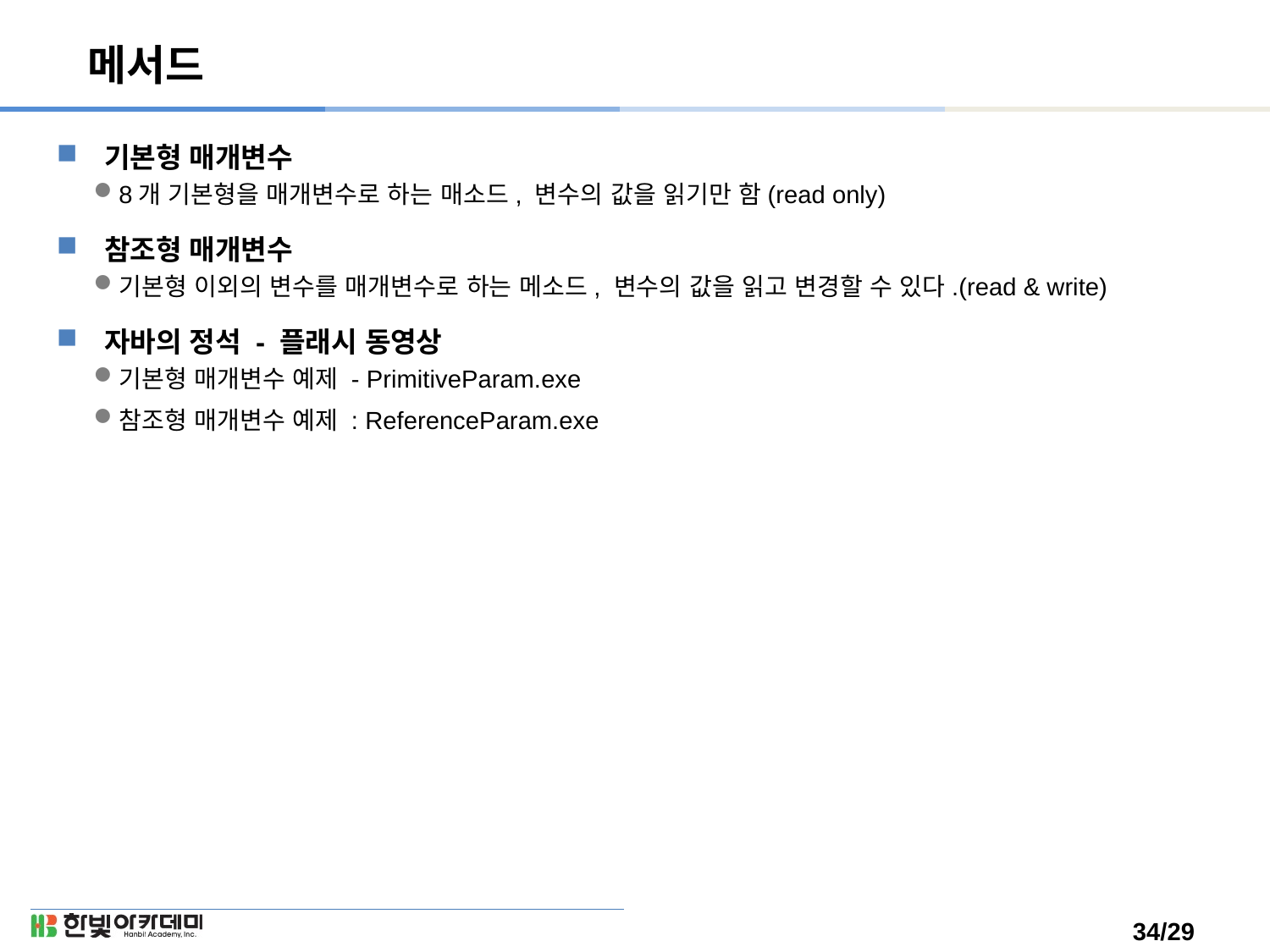

# 메서드
기본형 매개변수
8개 기본형을 매개변수로 하는 매소드, 변수의 값을 읽기만 함(read only)
참조형 매개변수
기본형 이외의 변수를 매개변수로 하는 메소드, 변수의 값을 읽고 변경할 수 있다.(read & write)
자바의 정석 - 플래시 동영상
기본형 매개변수 예제 - PrimitiveParam.exe
참조형 매개변수 예제 : ReferenceParam.exe